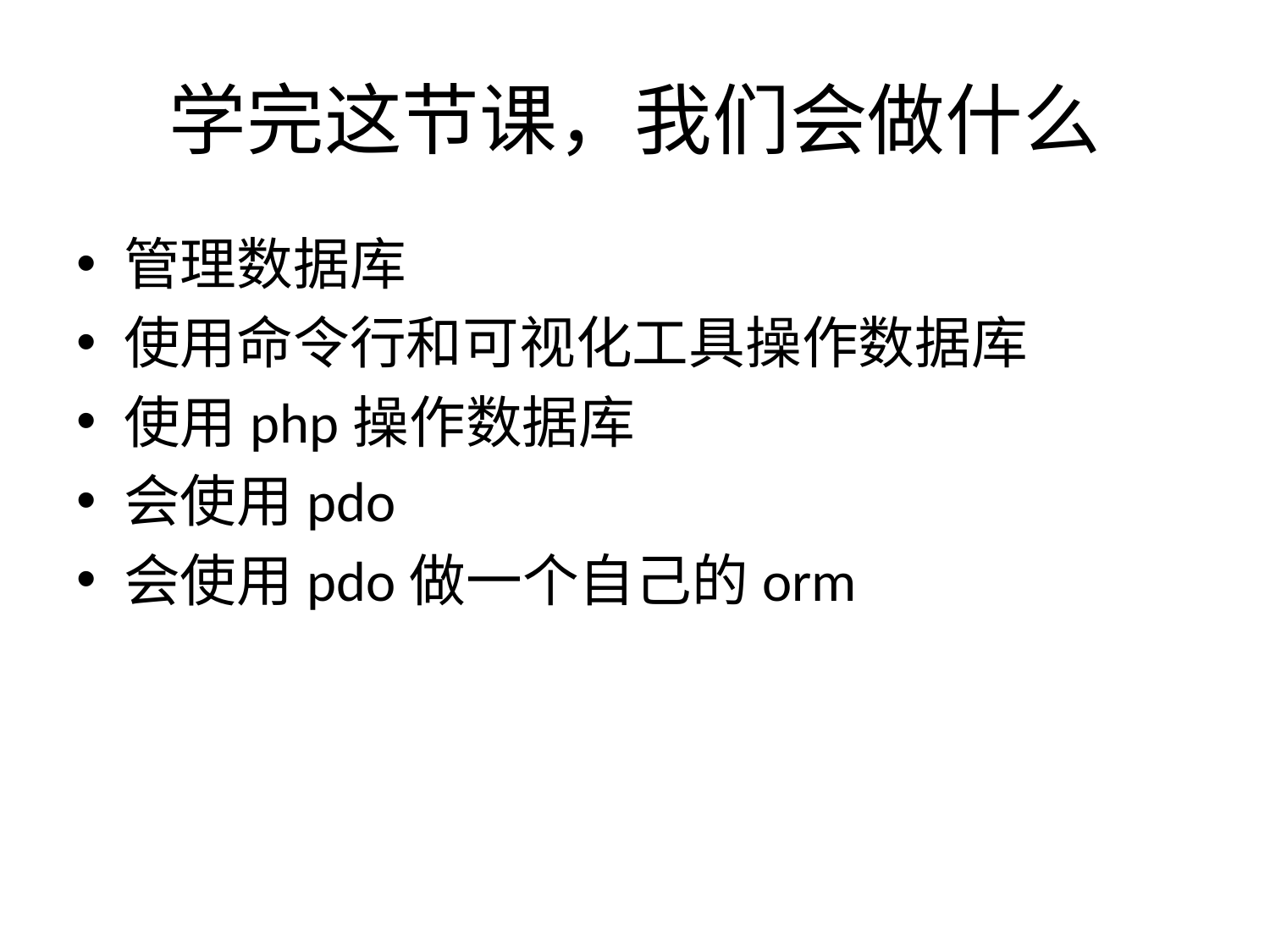

# 学完这节课，我们会做什么
管理数据库
使用命令行和可视化工具操作数据库
使用php操作数据库
会使用pdo
会使用pdo做一个自己的orm